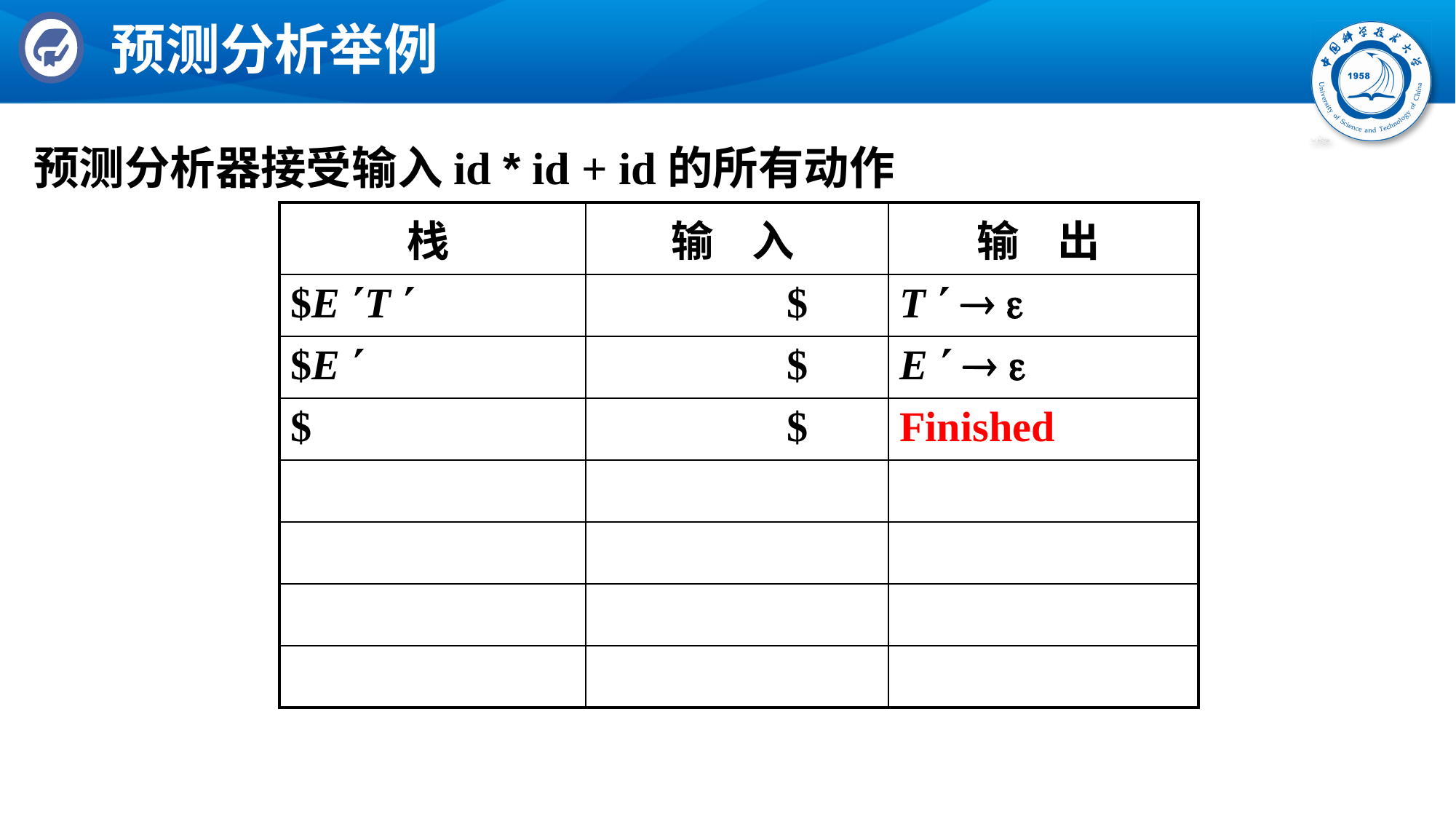

# 预测分析举例
预测分析器接受输入id * id + id的所有动作

| 栈 | 输 入 | 输 出 |
| --- | --- | --- |
| $E ′T ′ | $ | T ′ → ε |
| $E ′ | $ | E ′ → ε |
| $ | $ | Finished |
|  |  |  |
|  |  |  |
|  |  |  |
|  |  |  |